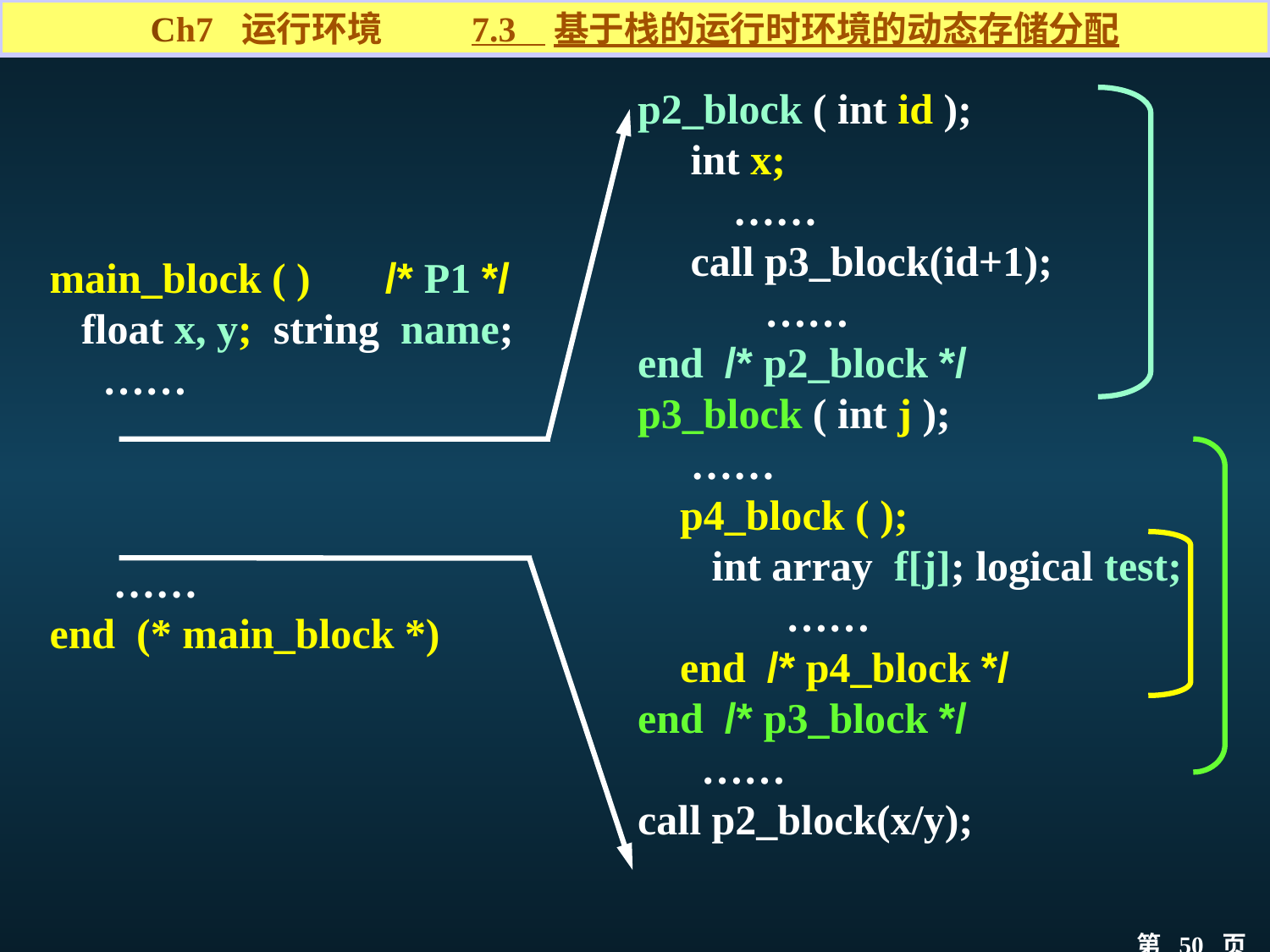

Ch7  运行环境          7.3   基于栈的运行时环境的动态存储分配
p2_block ( int id );
     int x;
         ……
     call p3_block(id+1);
	……
end  /* p2_block */
p3_block ( int j );
     ……
    p4_block ( );
       int array  f[j]; logical test;
              ……
    end  /* p4_block */
end  /* p3_block */
      ……
call p2_block(x/y);

main_block ( )       /* P1 */
   float x, y;  string  name;
     ……

      ……
end  (* main_block *)